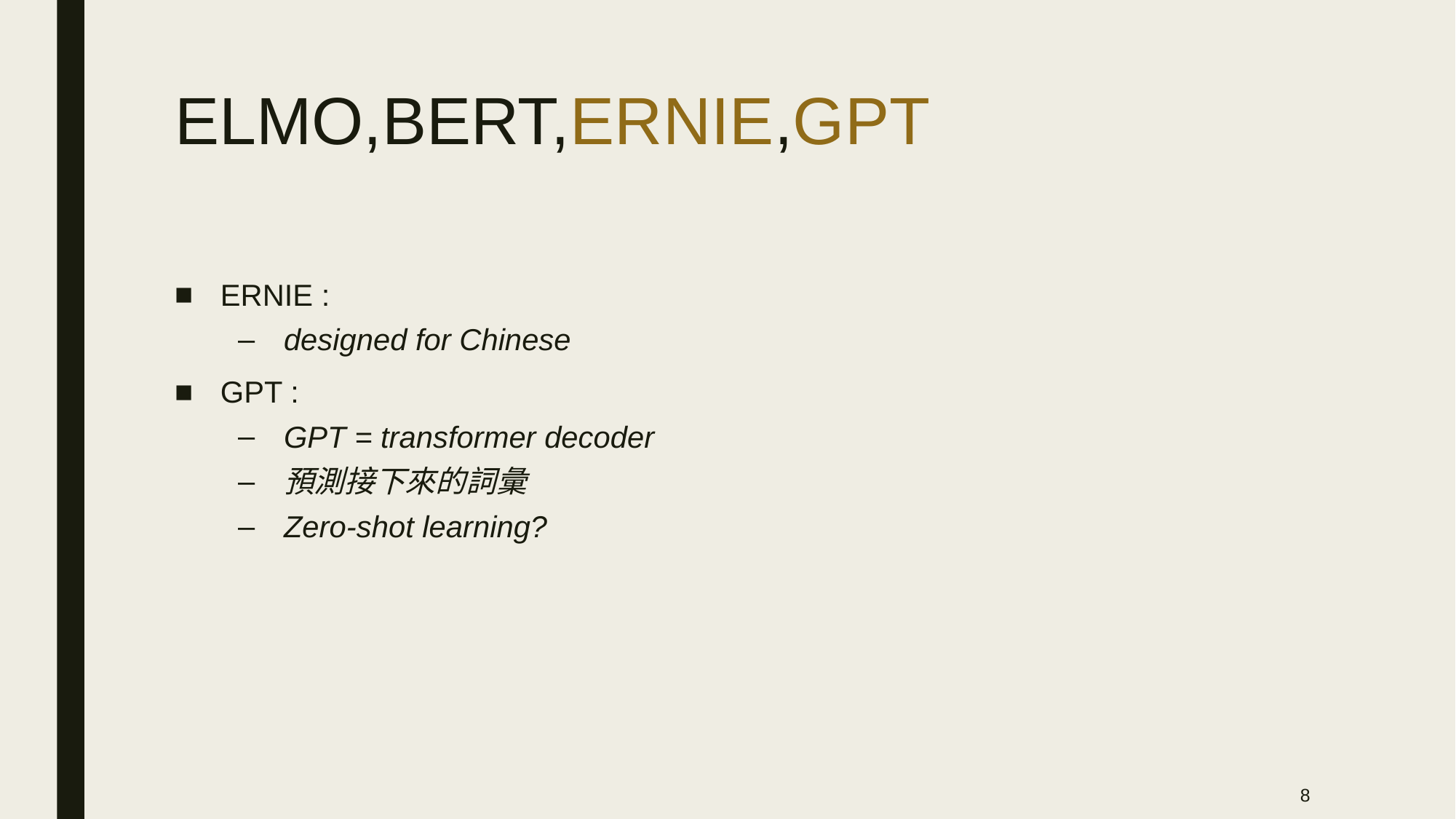

# ELMO,BERT,ERNIE,GPT
ERNIE :
designed for Chinese
GPT :
GPT = transformer decoder
預測接下來的詞彙
Zero-shot learning?
8